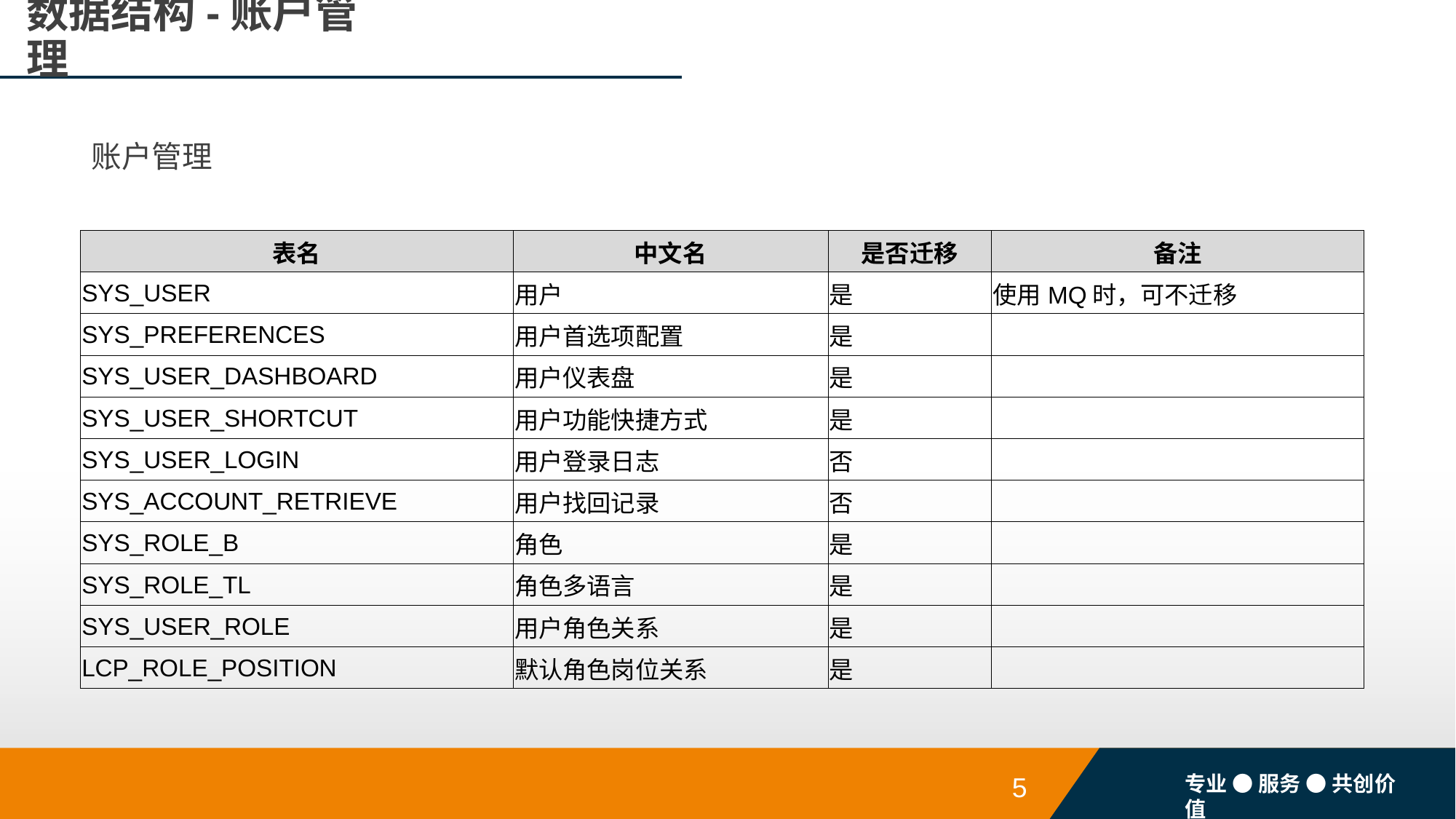

# 数据结构-账户管理
账户管理
| 表名 | 中文名 | 是否迁移 | 备注 |
| --- | --- | --- | --- |
| SYS\_USER | 用户 | 是 | 使用MQ时，可不迁移 |
| SYS\_PREFERENCES | 用户首选项配置 | 是 |  |
| SYS\_USER\_DASHBOARD | 用户仪表盘 | 是 |  |
| SYS\_USER\_SHORTCUT | 用户功能快捷方式 | 是 |  |
| SYS\_USER\_LOGIN | 用户登录日志 | 否 |  |
| SYS\_ACCOUNT\_RETRIEVE | 用户找回记录 | 否 |  |
| SYS\_ROLE\_B | 角色 | 是 |  |
| SYS\_ROLE\_TL | 角色多语言 | 是 |  |
| SYS\_USER\_ROLE | 用户角色关系 | 是 |  |
| LCP\_ROLE\_POSITION | 默认角色岗位关系 | 是 |  |